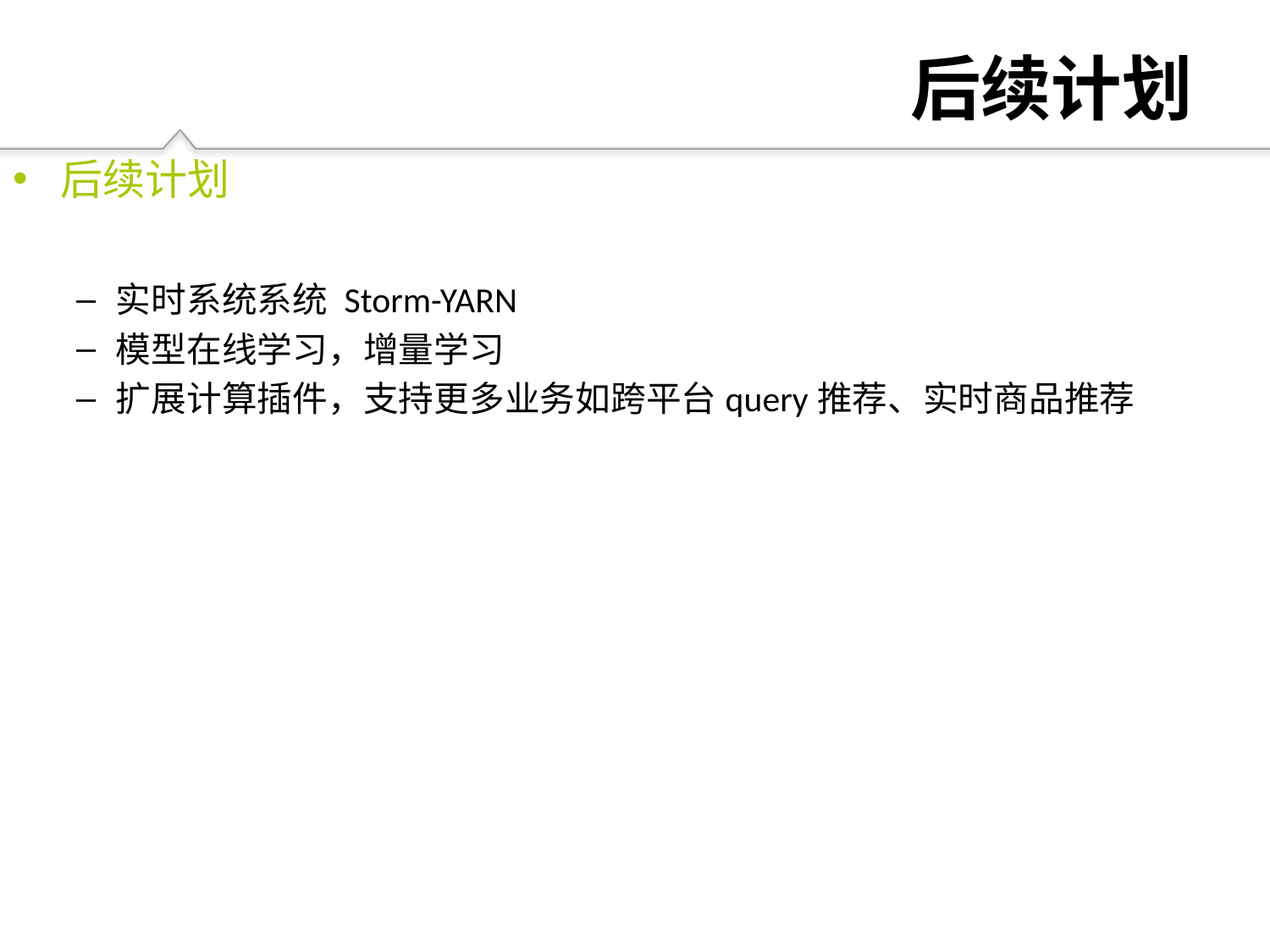

# 后续计划
后续计划

实时系统系统 Storm-YARN
模型在线学习，增量学习
扩展计算插件，支持更多业务如跨平台query推荐、实时商品推荐